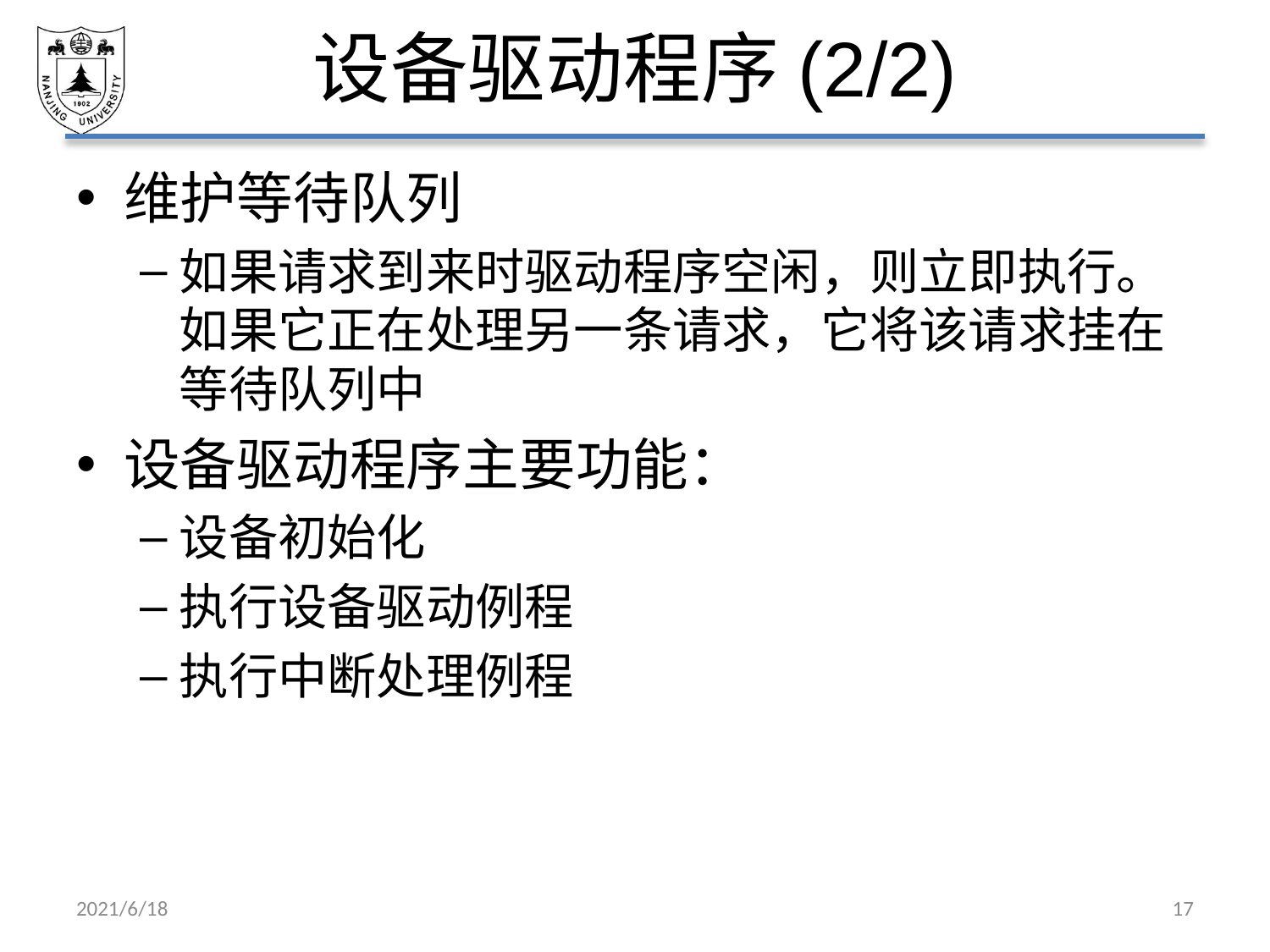

# 设备驱动程序(2/2)
维护等待队列
如果请求到来时驱动程序空闲，则立即执行。如果它正在处理另一条请求，它将该请求挂在等待队列中
设备驱动程序主要功能：
设备初始化
执行设备驱动例程
执行中断处理例程

2021/6/18
17